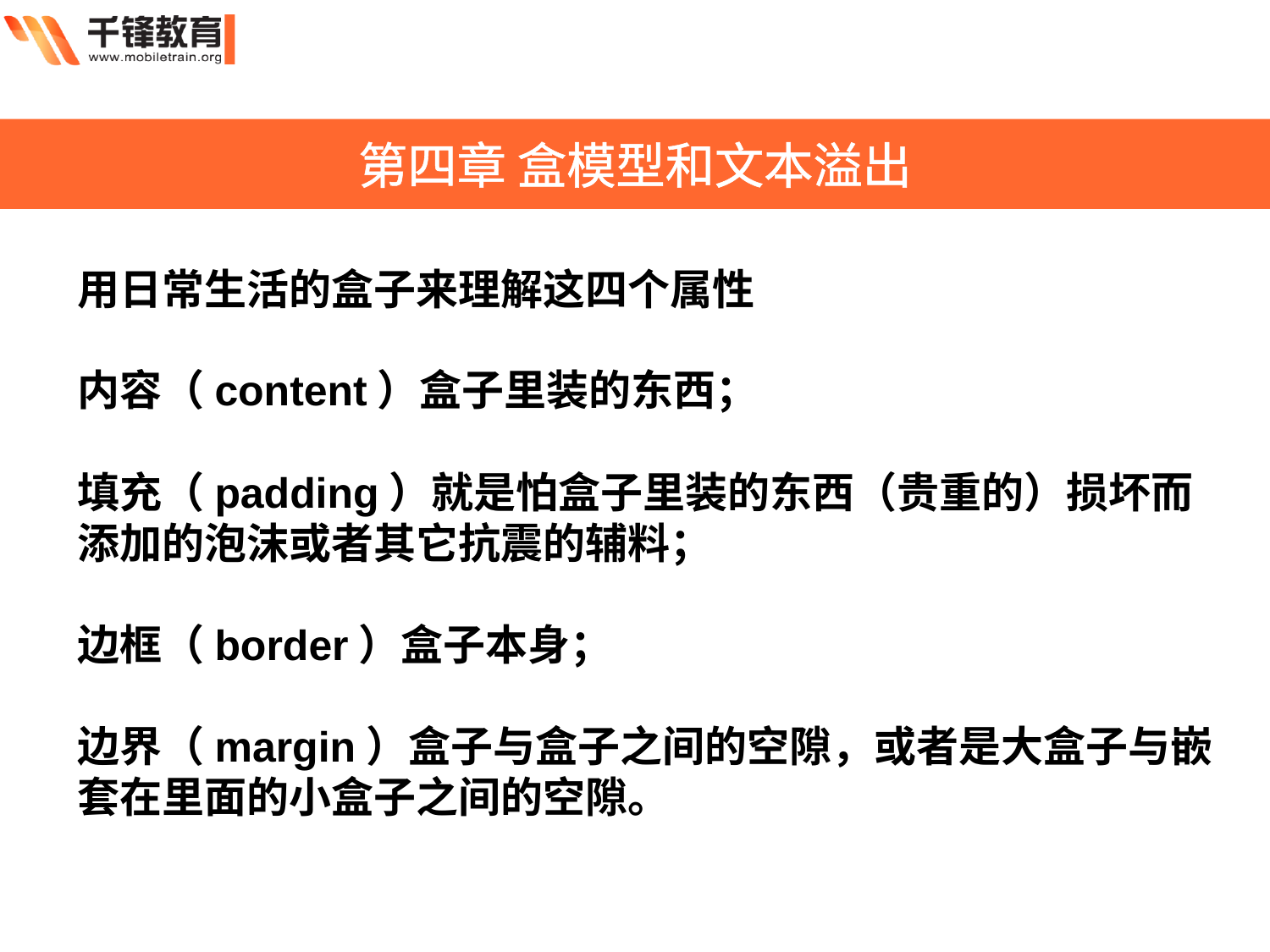

第四章 盒模型和文本溢出
用日常生活的盒子来理解这四个属性

内容（content）盒子里装的东西；

填充（padding）就是怕盒子里装的东西（贵重的）损坏而添加的泡沫或者其它抗震的辅料；

边框（border）盒子本身；

边界（margin）盒子与盒子之间的空隙，或者是大盒子与嵌套在里面的小盒子之间的空隙。